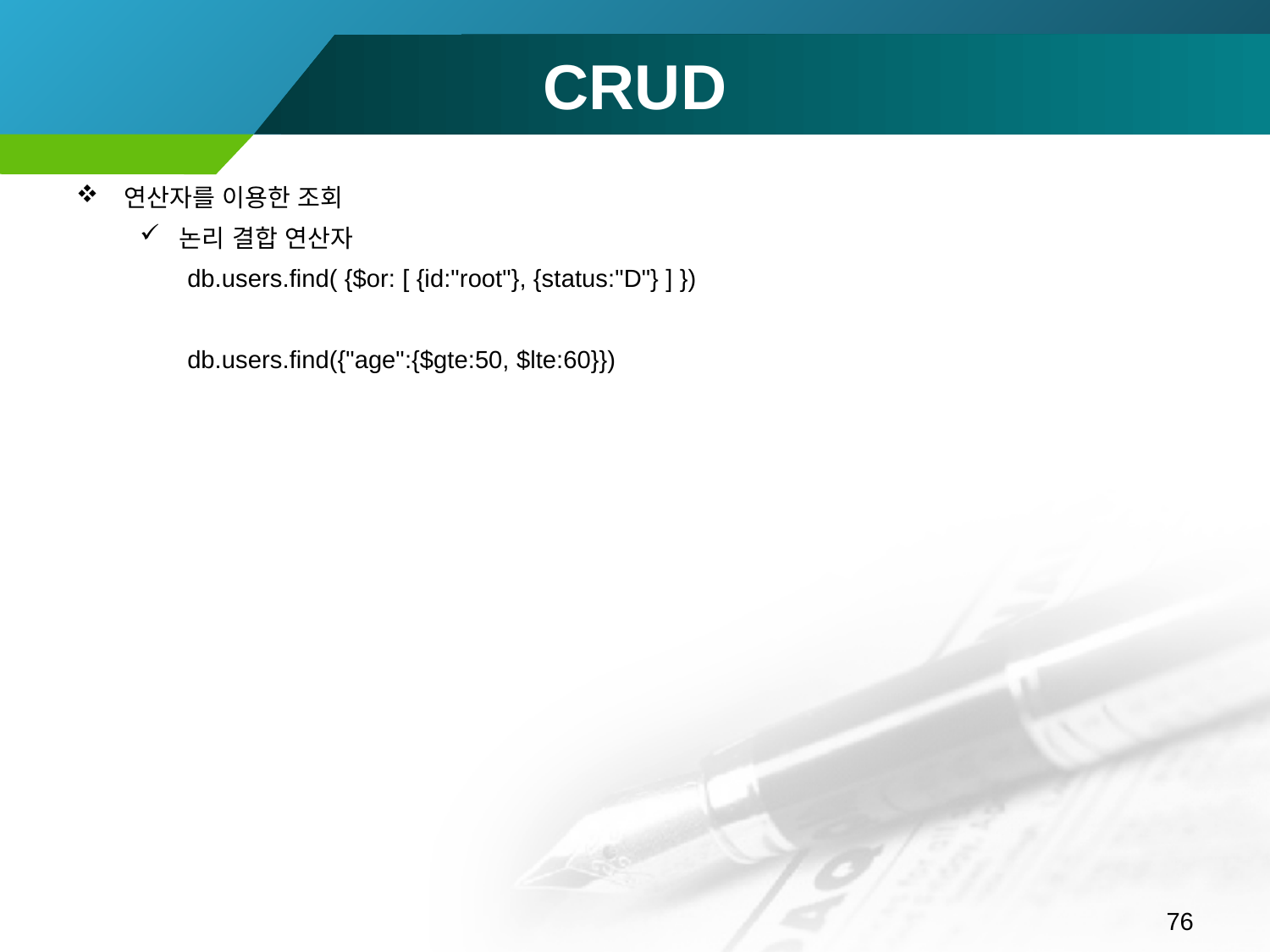

# CRUD
연산자를 이용한 조회
논리 결합 연산자
db.users.find( {$or: [ {id:"root"}, {status:"D"} ] })

db.users.find({"age":{$gte:50, $lte:60}})
76